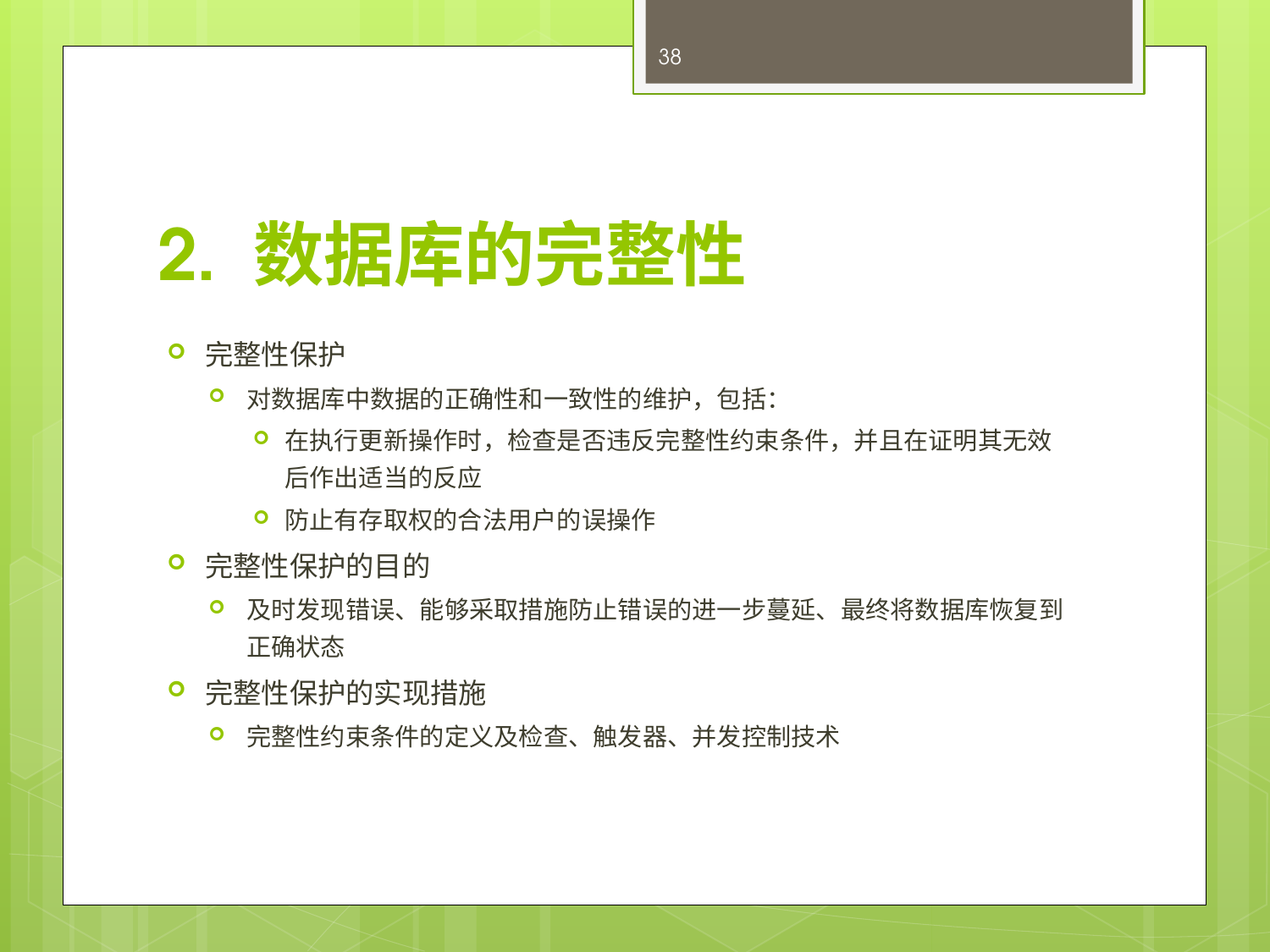

38
# 2. 数据库的完整性
完整性保护
对数据库中数据的正确性和一致性的维护，包括：
在执行更新操作时，检查是否违反完整性约束条件，并且在证明其无效后作出适当的反应
防止有存取权的合法用户的误操作
完整性保护的目的
及时发现错误、能够采取措施防止错误的进一步蔓延、最终将数据库恢复到正确状态
完整性保护的实现措施
完整性约束条件的定义及检查、触发器、并发控制技术